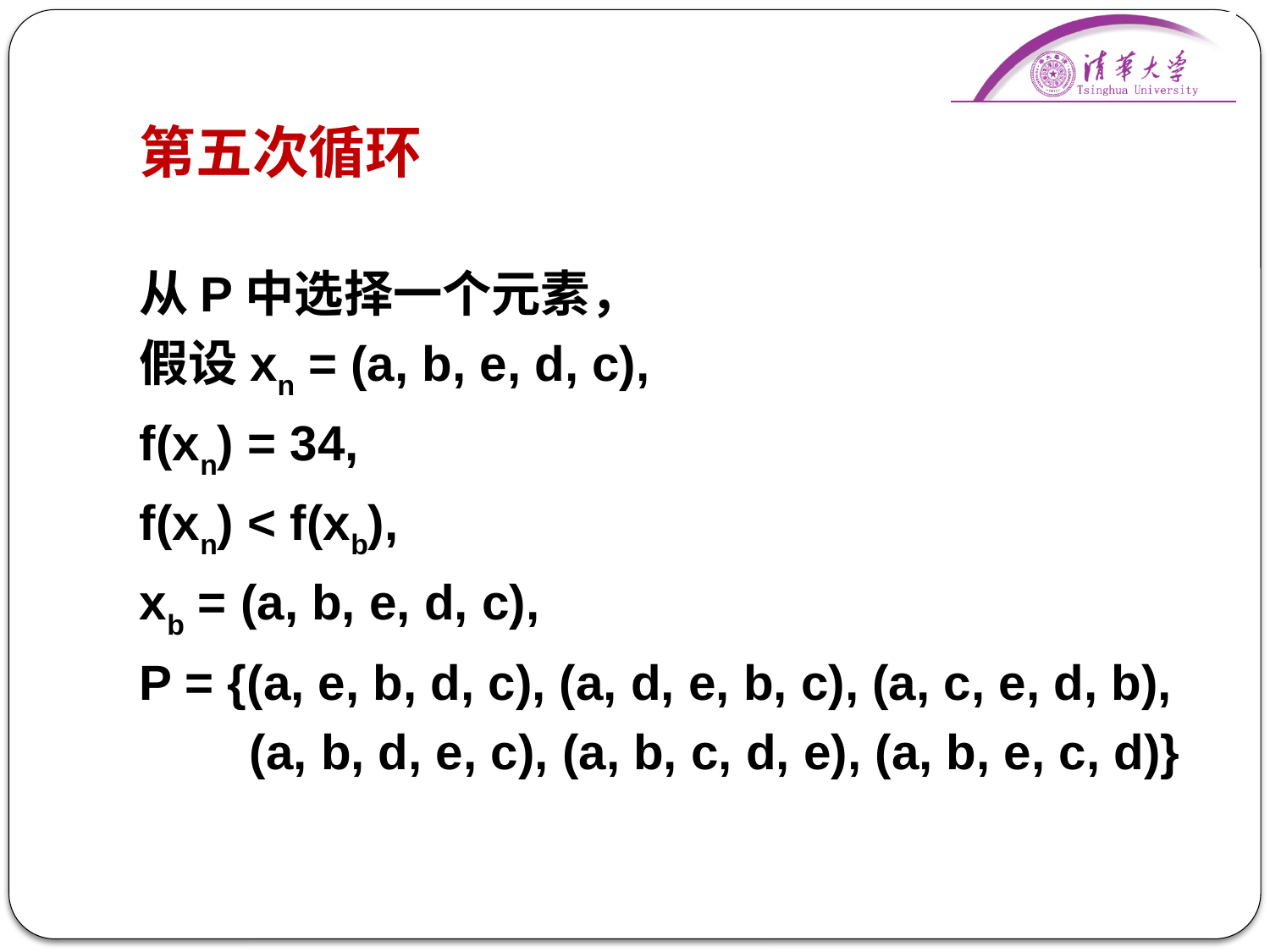

# 第五次循环
从P中选择一个元素，
假设xn = (a, b, e, d, c),
f(xn) = 34,
f(xn) < f(xb),
xb = (a, b, e, d, c),
P = {(a, e, b, d, c), (a, d, e, b, c), (a, c, e, d, b),
        (a, b, d, e, c), (a, b, c, d, e), (a, b, e, c, d)}